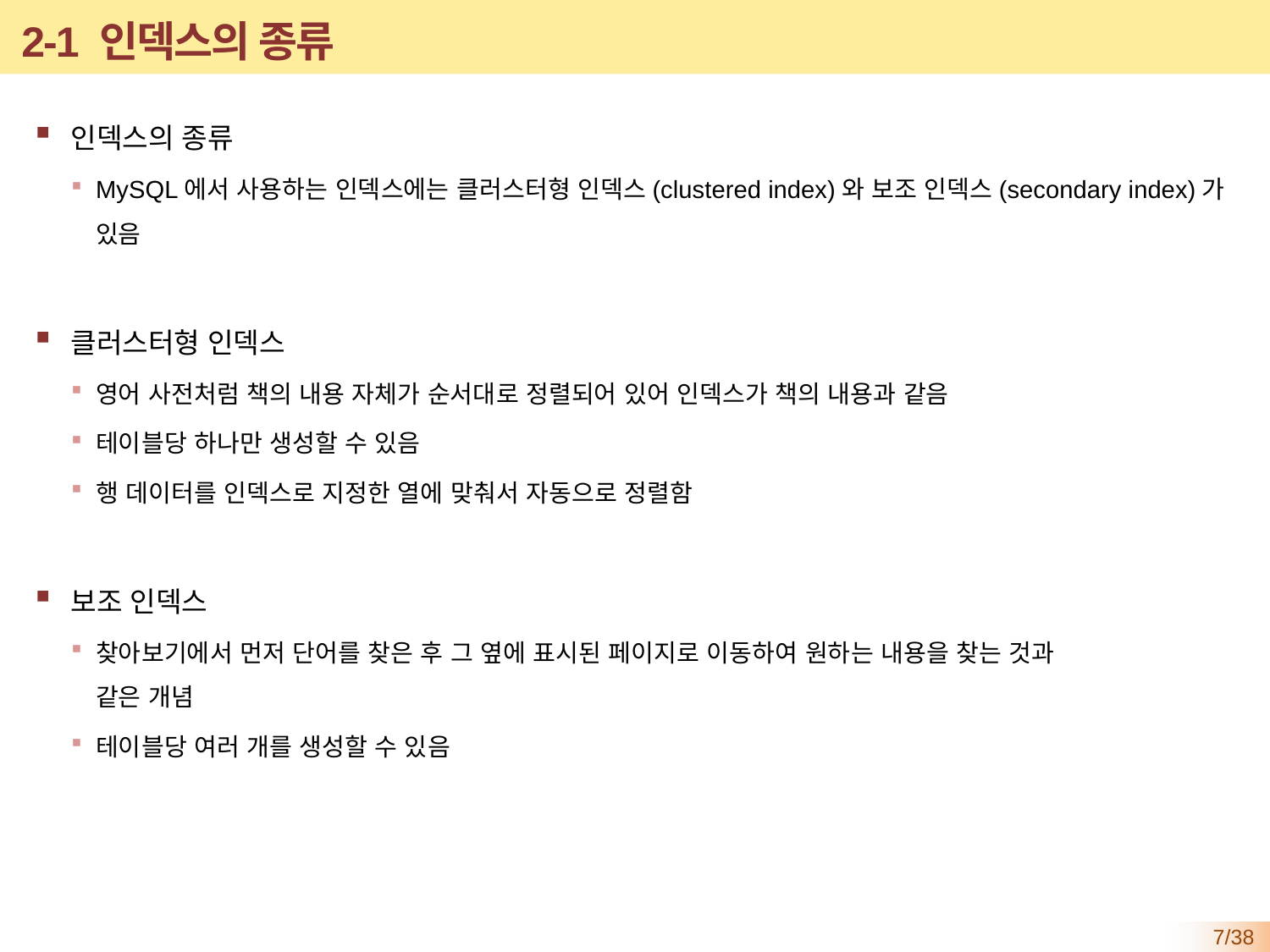

# 2-1 인덱스의 종류
인덱스의 종류
MySQL에서 사용하는 인덱스에는 클러스터형 인덱스(clustered index)와 보조 인덱스(secondary index)가 있음

클러스터형 인덱스
영어 사전처럼 책의 내용 자체가 순서대로 정렬되어 있어 인덱스가 책의 내용과 같음
테이블당 하나만 생성할 수 있음
행 데이터를 인덱스로 지정한 열에 맞춰서 자동으로 정렬함

보조 인덱스
찾아보기에서 먼저 단어를 찾은 후 그 옆에 표시된 페이지로 이동하여 원하는 내용을 찾는 것과
같은 개념
테이블당 여러 개를 생성할 수 있음